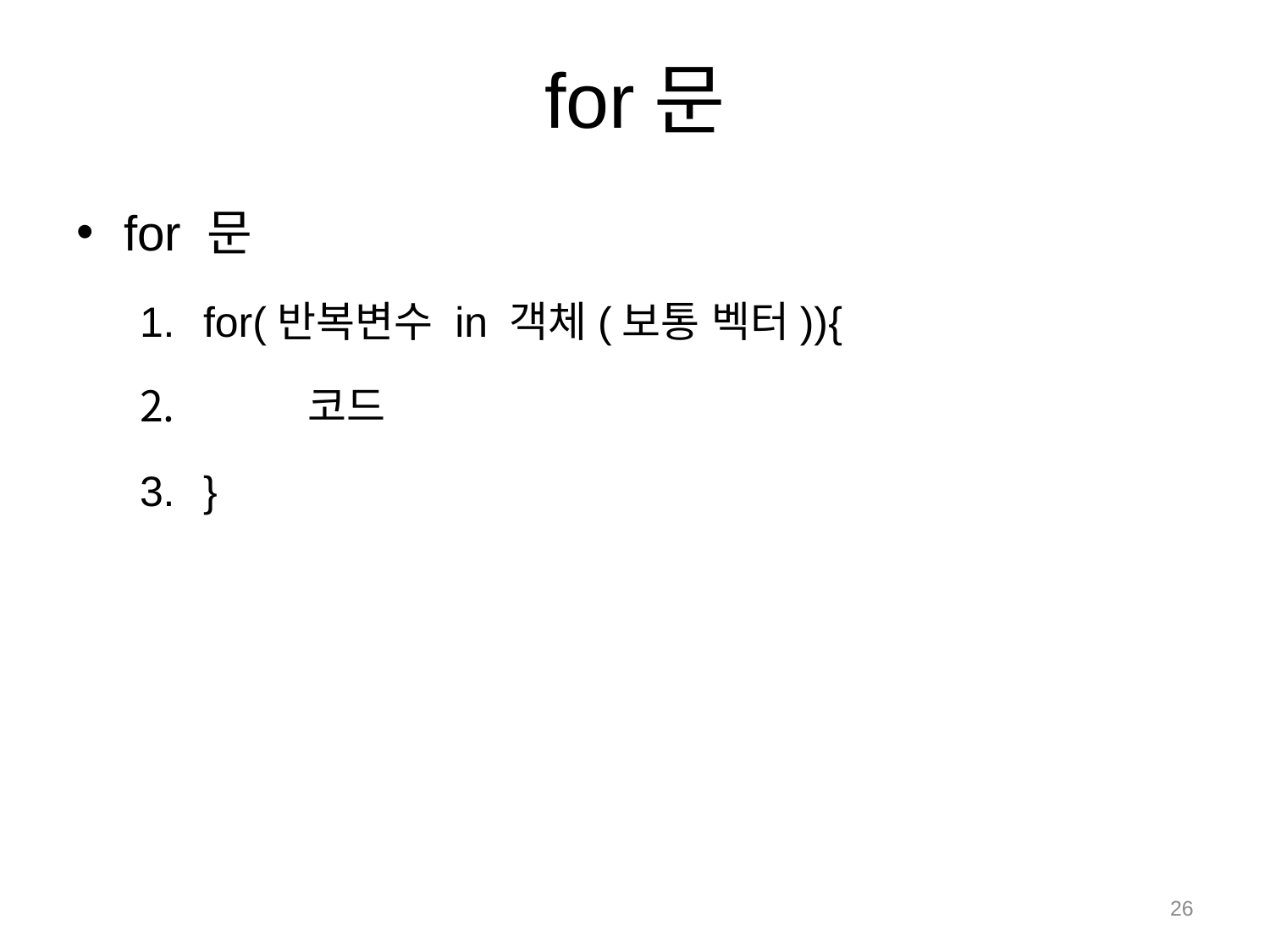

# for문
for 문
for(반복변수 in 객체(보통 벡터)){
        코드
}

26